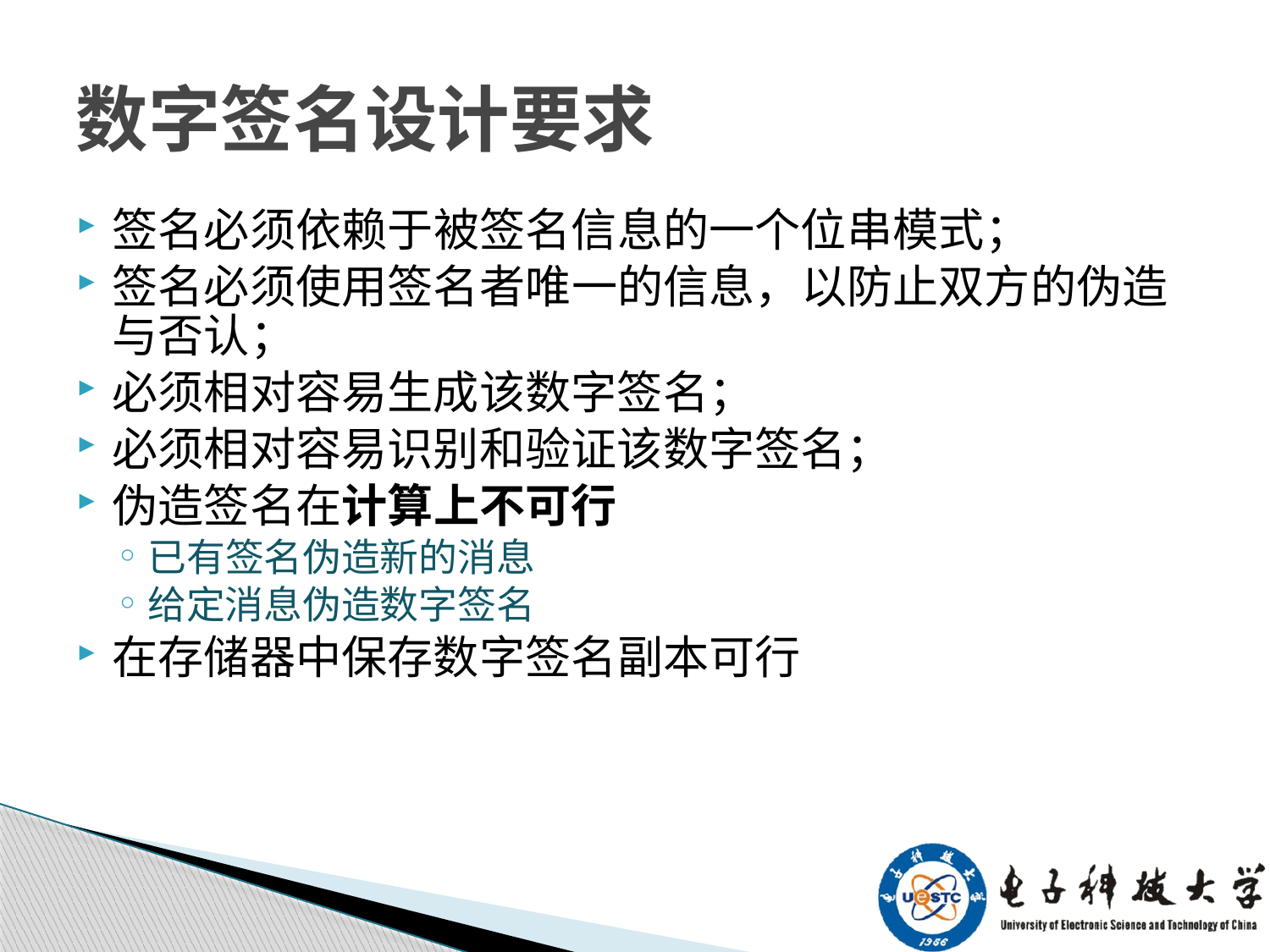

# 数字签名设计要求
签名必须依赖于被签名信息的一个位串模式；
签名必须使用签名者唯一的信息，以防止双方的伪造与否认；
必须相对容易生成该数字签名；
必须相对容易识别和验证该数字签名；
伪造签名在计算上不可行
已有签名伪造新的消息
给定消息伪造数字签名
在存储器中保存数字签名副本可行